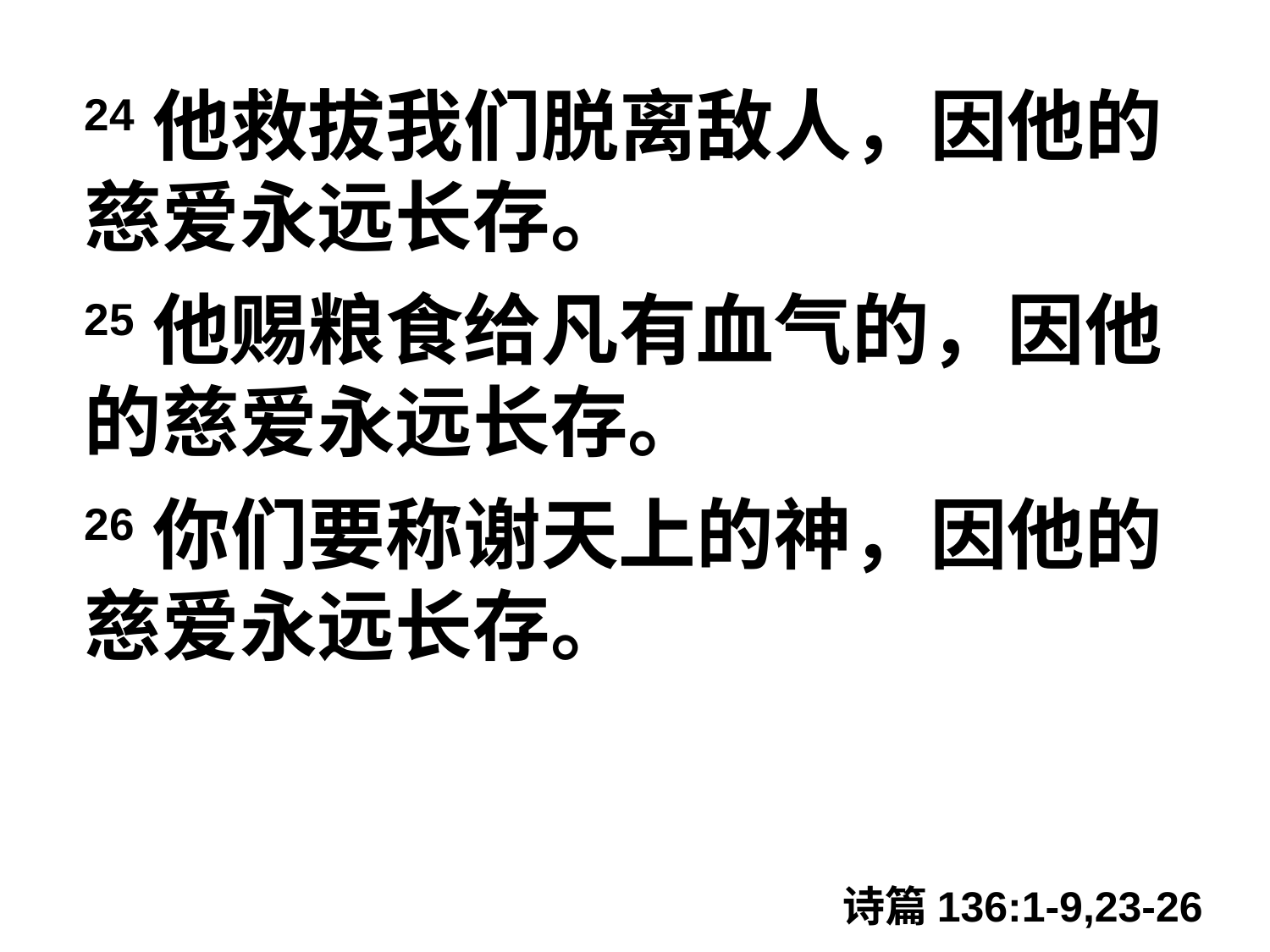

24他救拔我们脱离敌人，因他的慈爱永远长存。
25他赐粮食给凡有血气的，因他的慈爱永远长存。
26你们要称谢天上的神，因他的慈爱永远长存。
诗篇136:1-9,23-26